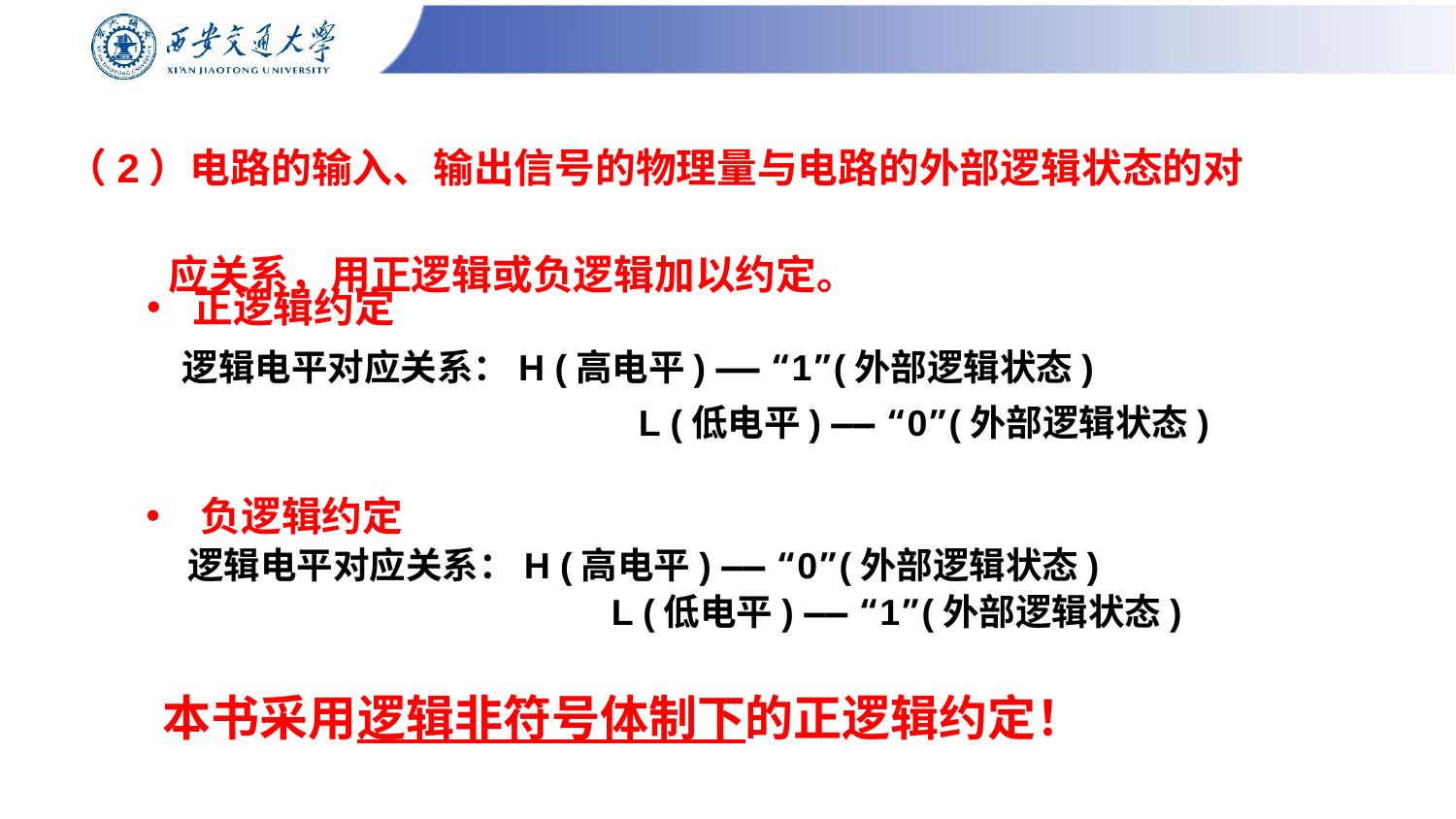

# （2）电路的输入、输出信号的物理量与电路的外部逻辑状态的对 应关系，用正逻辑或负逻辑加以约定。
 正逻辑约定
   逻辑电平对应关系：H (高电平) —— “1”(外部逻辑状态)
			                 L (低电平) —— “0”(外部逻辑状态)

负逻辑约定
    逻辑电平对应关系：H (高电平) —— “0”(外部逻辑状态)
		                          L (低电平) —— “1”(外部逻辑状态)
本书采用逻辑非符号体制下的正逻辑约定！